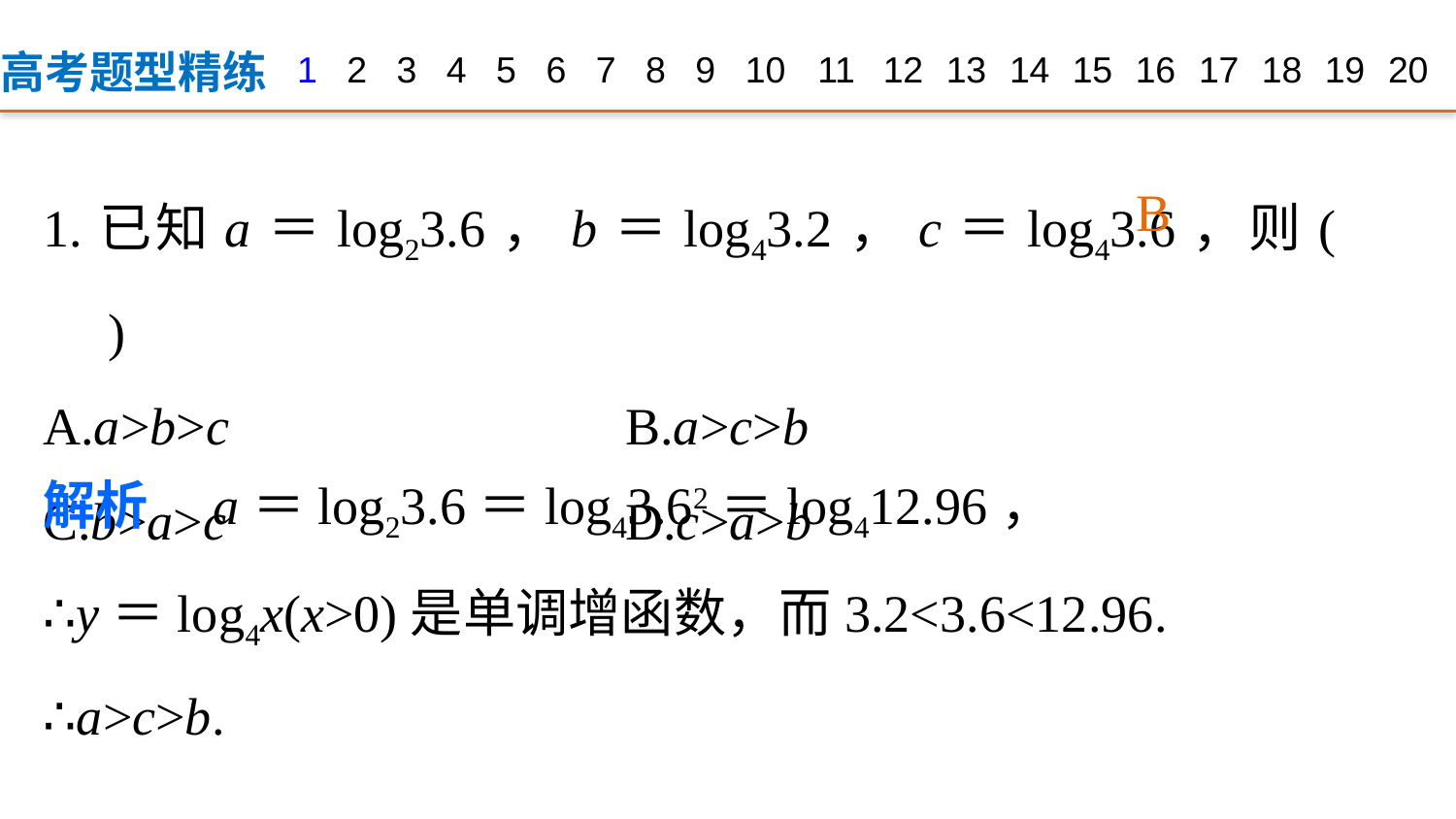

高考题型精练
1
2
3
4
5
6
7
8
9
12
13
14
15
16
17
18
19
20
10
11
1.已知a＝log23.6，b＝log43.2，c＝log43.6，则(　　)
A.a>b>c  			B.a>c>b
C.b>a>c  			D.c>a>b
B
解析　a＝log23.6＝log43.62＝log412.96，
∴y＝log4x(x>0)是单调增函数，而3.2<3.6<12.96.
∴a>c>b.